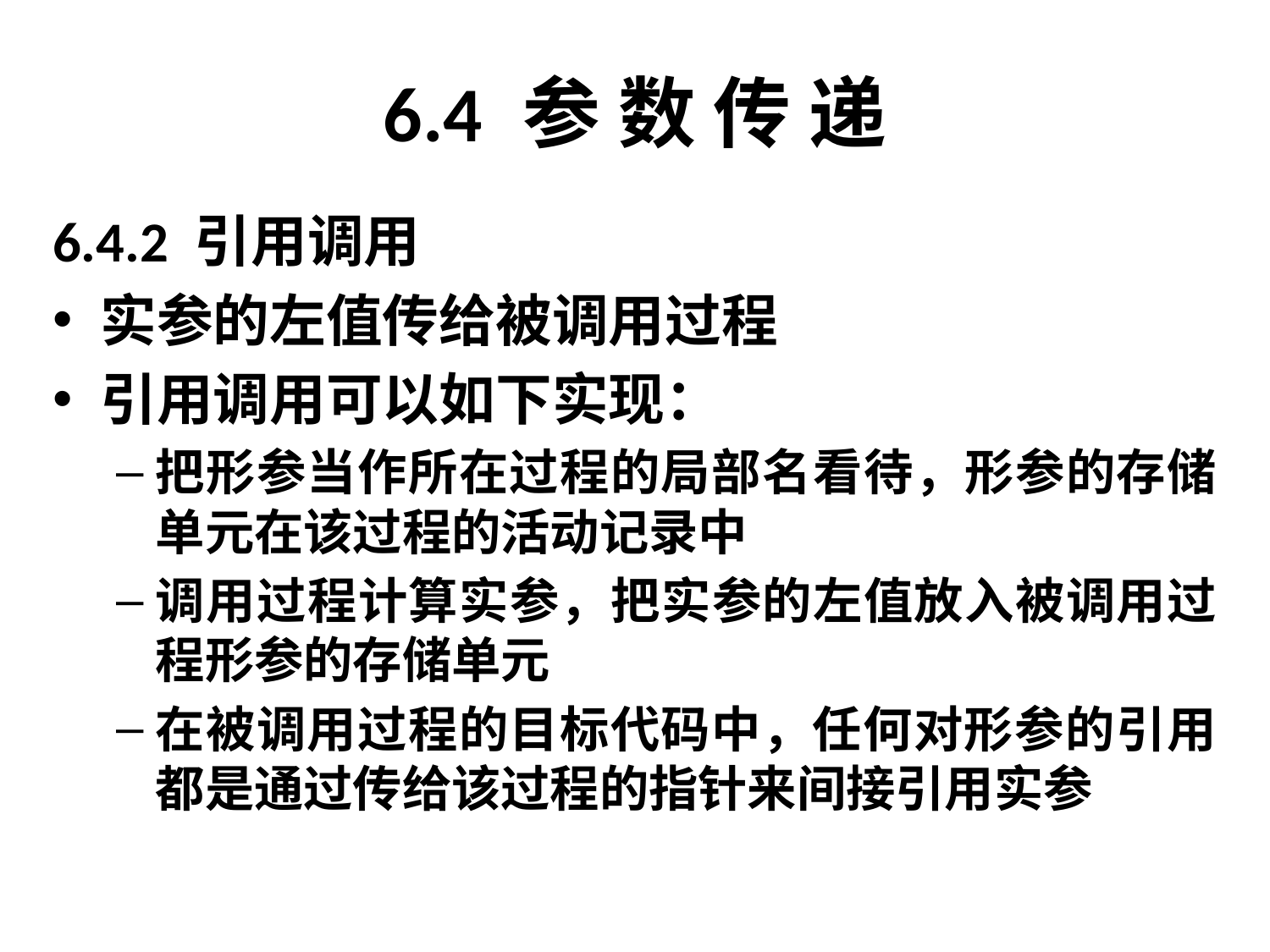

# 6.4 参 数 传 递
6.4.2 引用调用
实参的左值传给被调用过程
引用调用可以如下实现：
把形参当作所在过程的局部名看待，形参的存储单元在该过程的活动记录中
调用过程计算实参，把实参的左值放入被调用过程形参的存储单元
在被调用过程的目标代码中，任何对形参的引用都是通过传给该过程的指针来间接引用实参